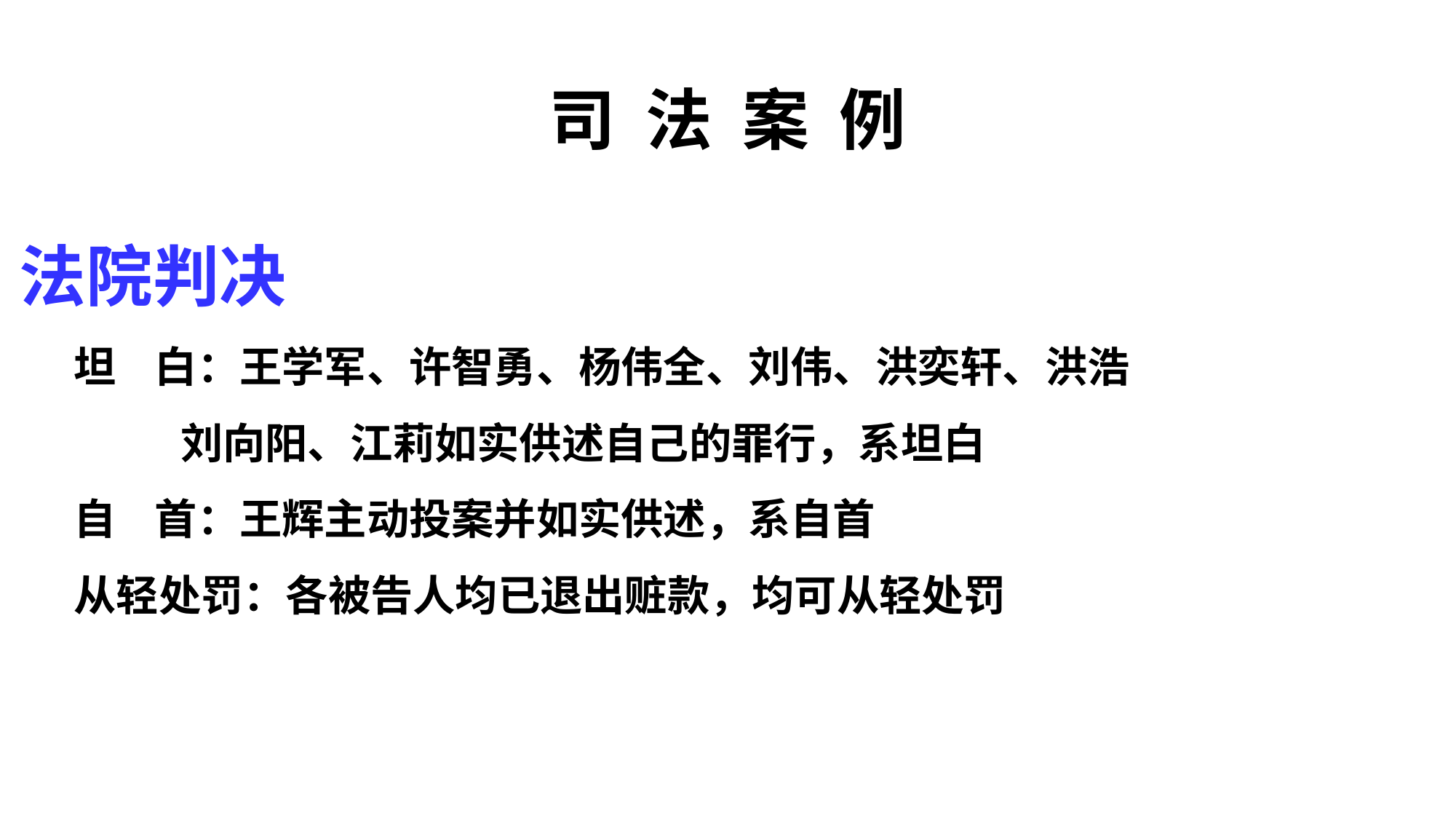

# 司  法  案  例
法院判决
坦    白：王学军、许智勇、杨伟全、刘伟、洪奕轩、洪浩
          刘向阳、江莉如实供述自己的罪行，系坦白
自    首：王辉主动投案并如实供述，系自首
从轻处罚：各被告人均已退出赃款，均可从轻处罚